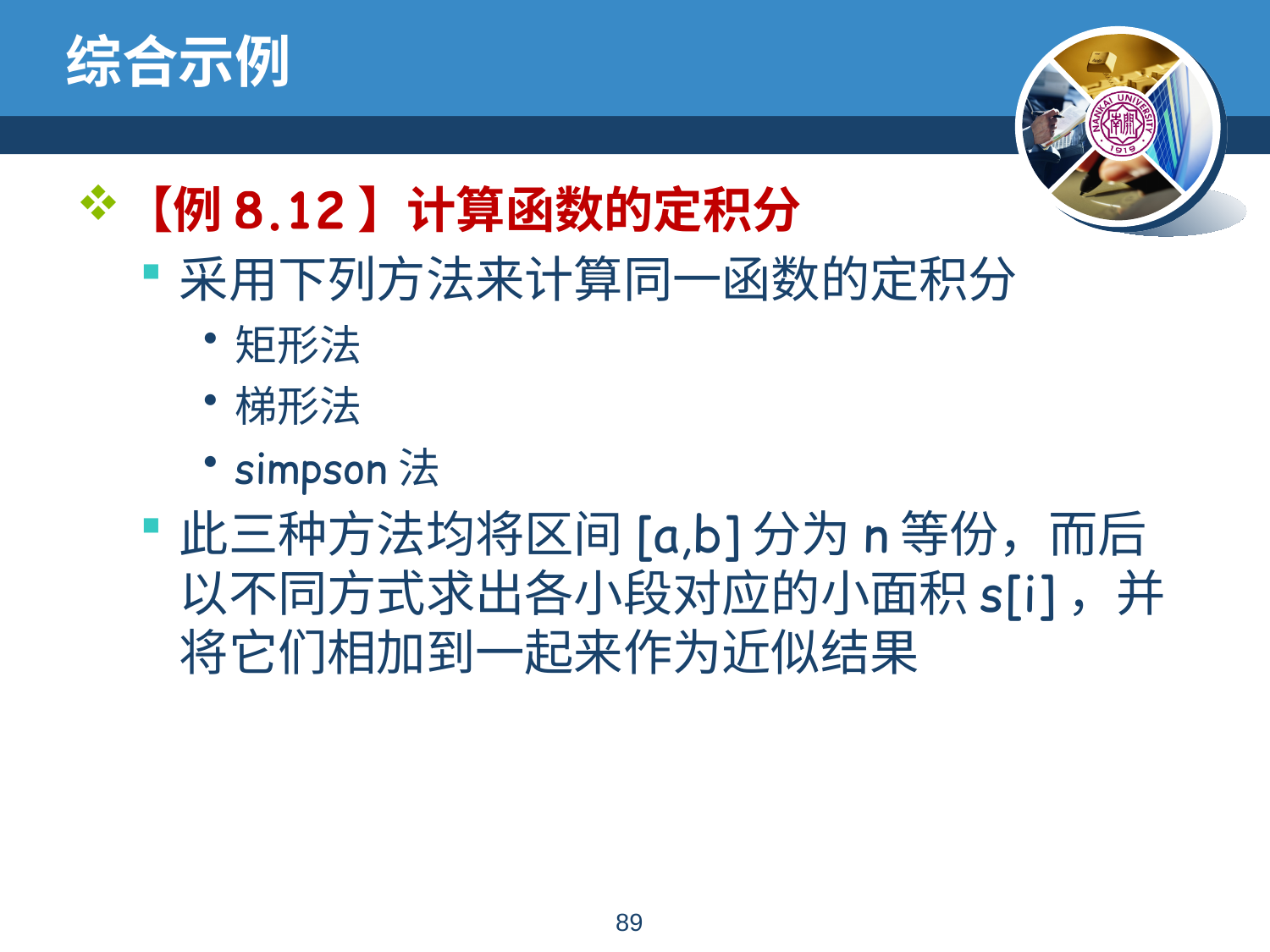

# 综合示例
【例8.12】计算函数的定积分
采用下列方法来计算同一函数的定积分
矩形法
梯形法
simpson法
此三种方法均将区间[a,b]分为n等份，而后以不同方式求出各小段对应的小面积s[i]，并将它们相加到一起来作为近似结果
89